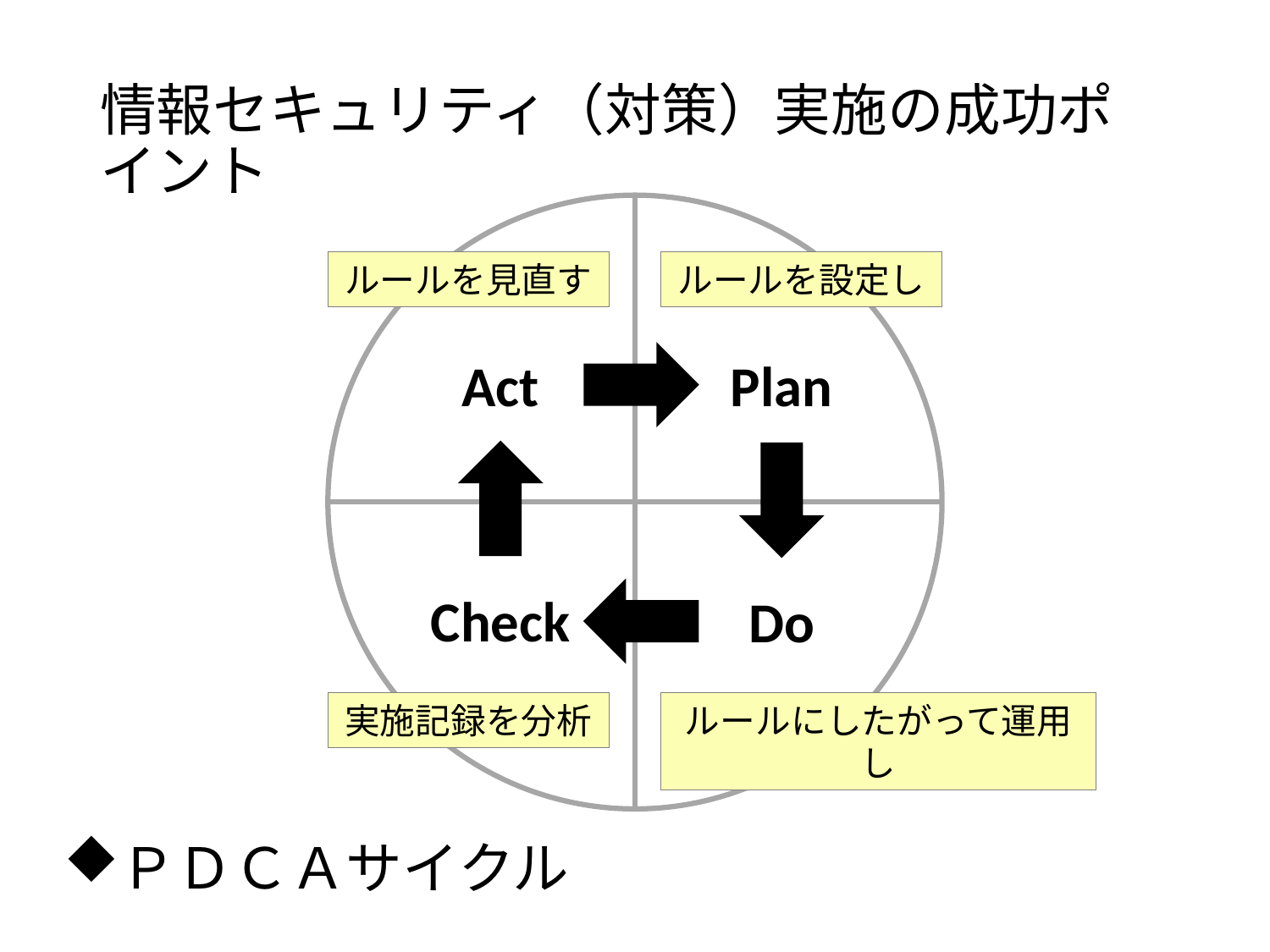

# 情報セキュリティ（対策）実施の成功ポイント

ルールを見直す
ルールを設定し
Act

Plan

Check
Do

実施記録を分析
ルールにしたがって運用し
ＰＤＣＡサイクル